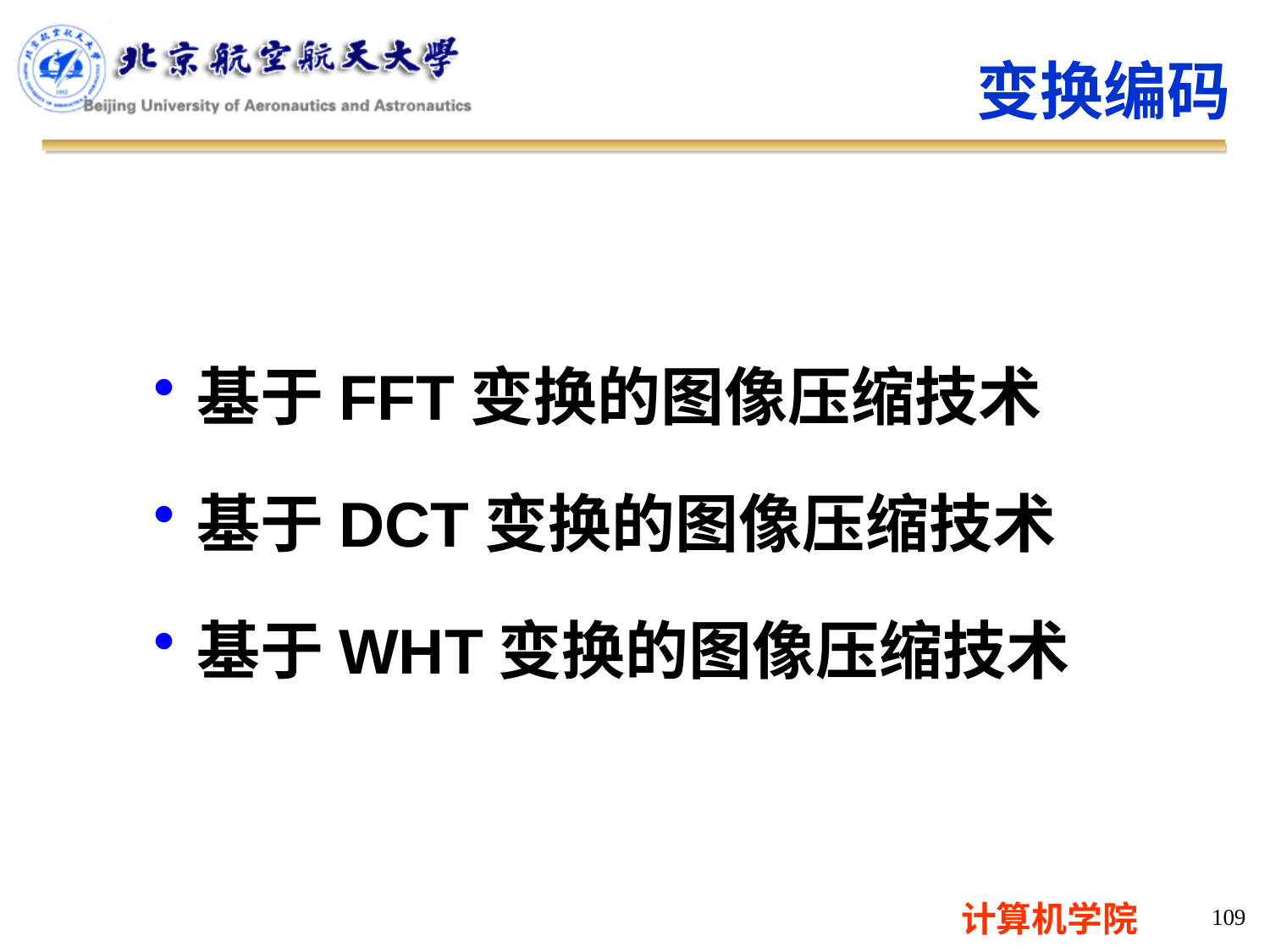

变换编码
基于FFT变换的图像压缩技术
基于DCT变换的图像压缩技术
基于WHT变换的图像压缩技术
109